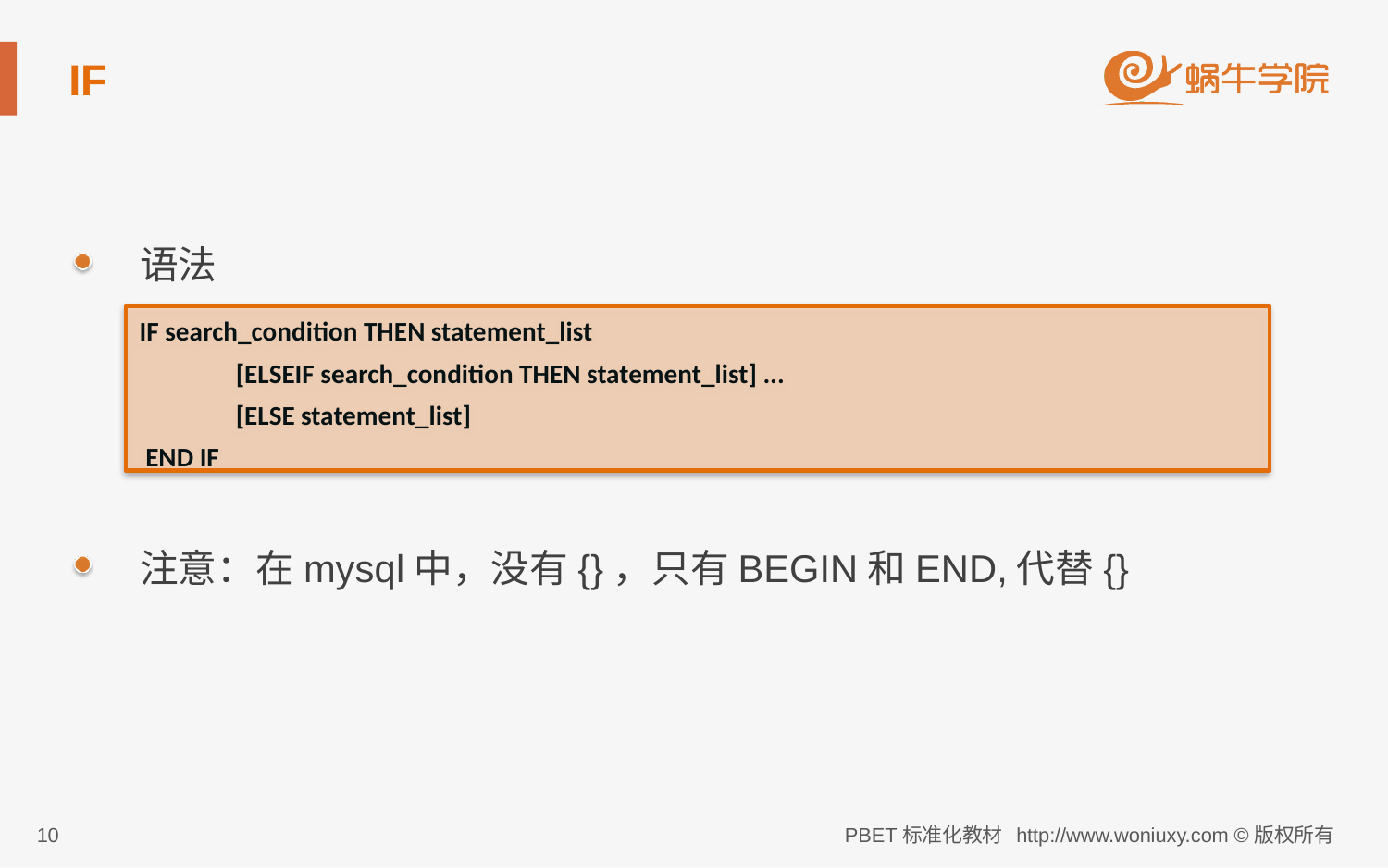

# IF
语法

IF search_condition THEN statement_list
                [ELSEIF search_condition THEN statement_list] ...
                [ELSE statement_list]
 END IF
注意：在mysql中，没有{}，只有BEGIN和END,代替{}